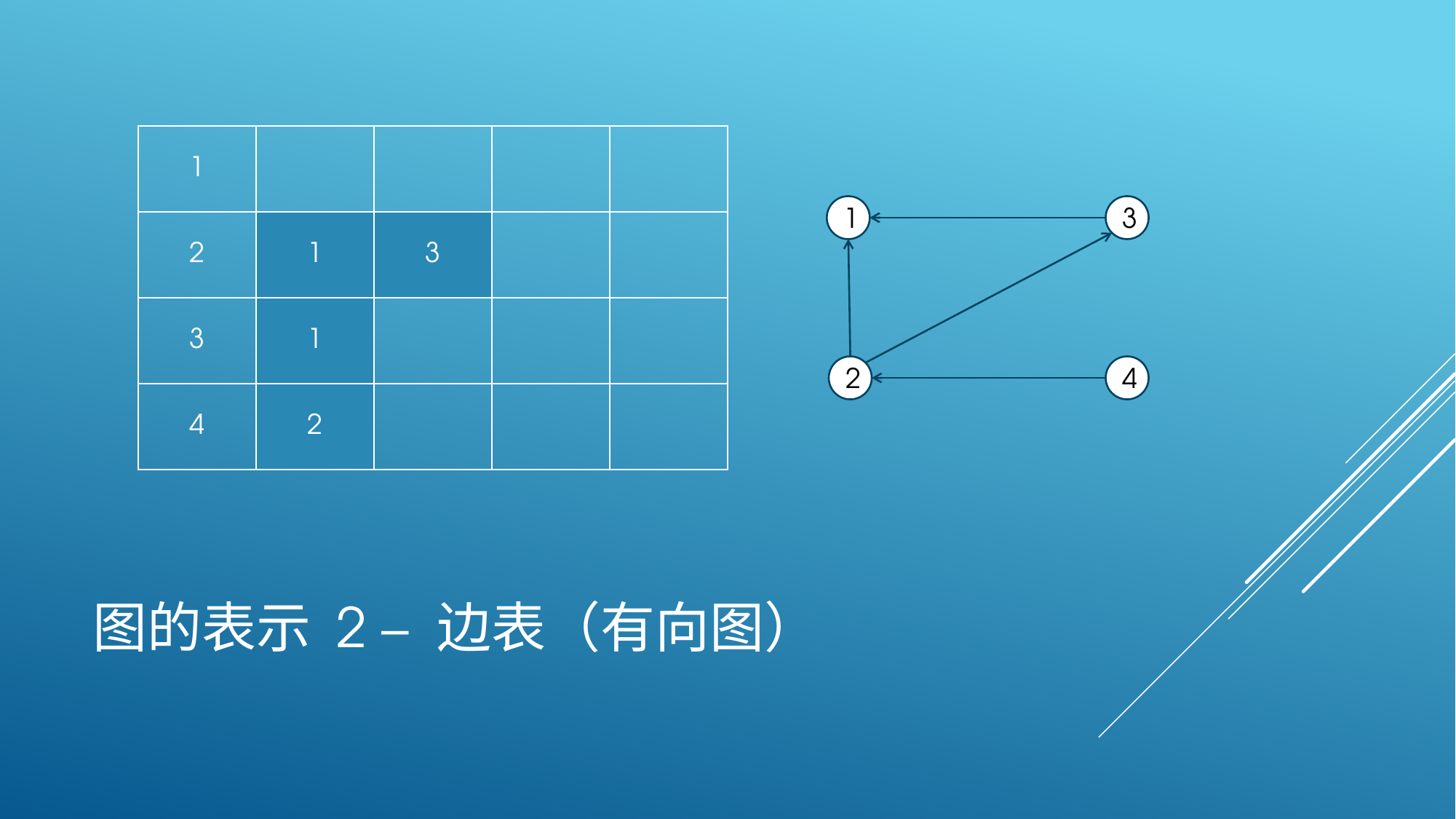

| 1 |  |  |  |  |
| --- | --- | --- | --- | --- |
| 2 | 1 | 3 |  |  |
| 3 | 1 |  |  |  |
| 4 | 2 |  |  |  |
1
3
2
4
# 图的表示 2 – 边表（有向图）